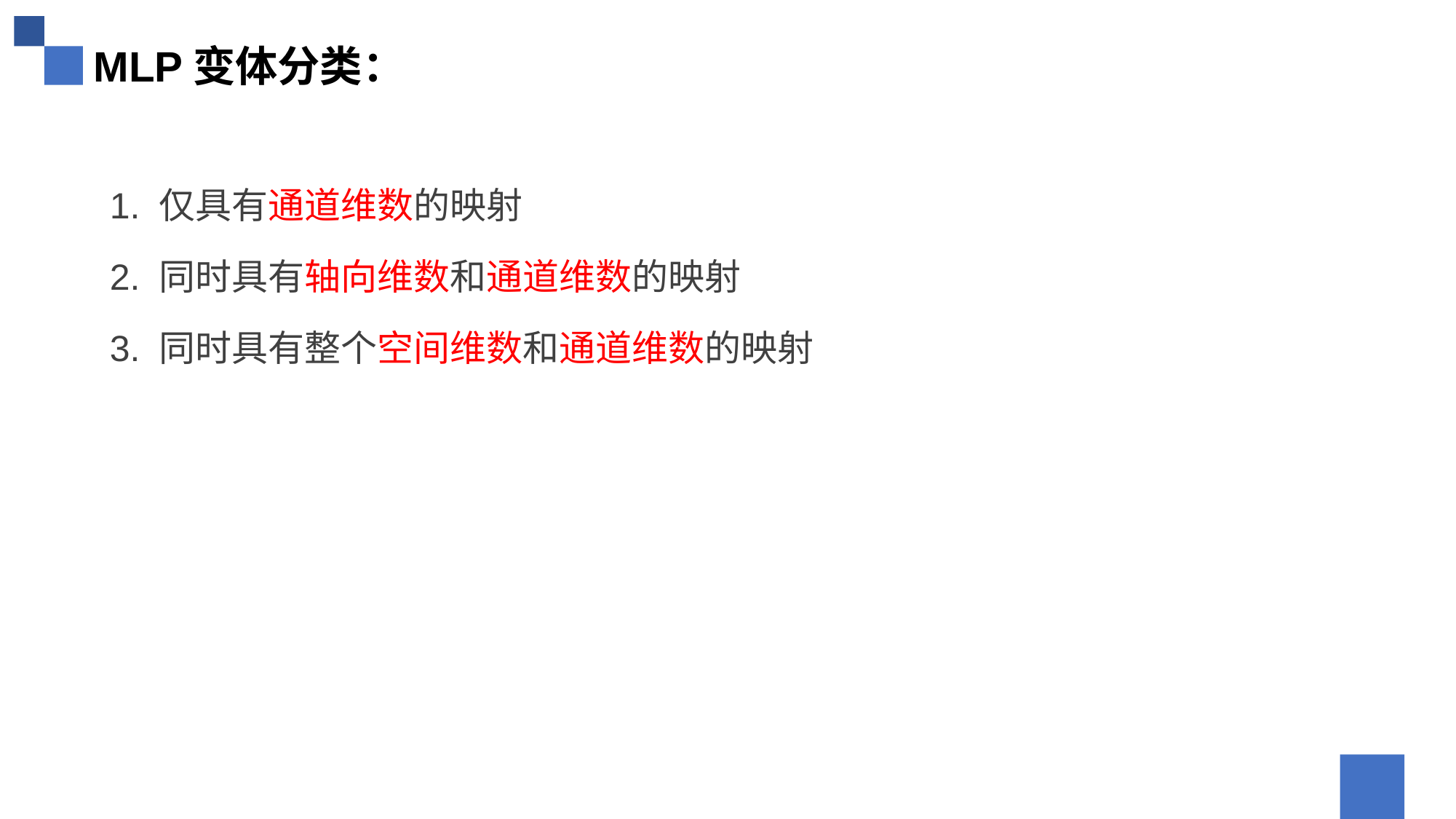

MLP变体分类：
1. 仅具有通道维数的映射
2. 同时具有轴向维数和通道维数的映射
3. 同时具有整个空间维数和通道维数的映射